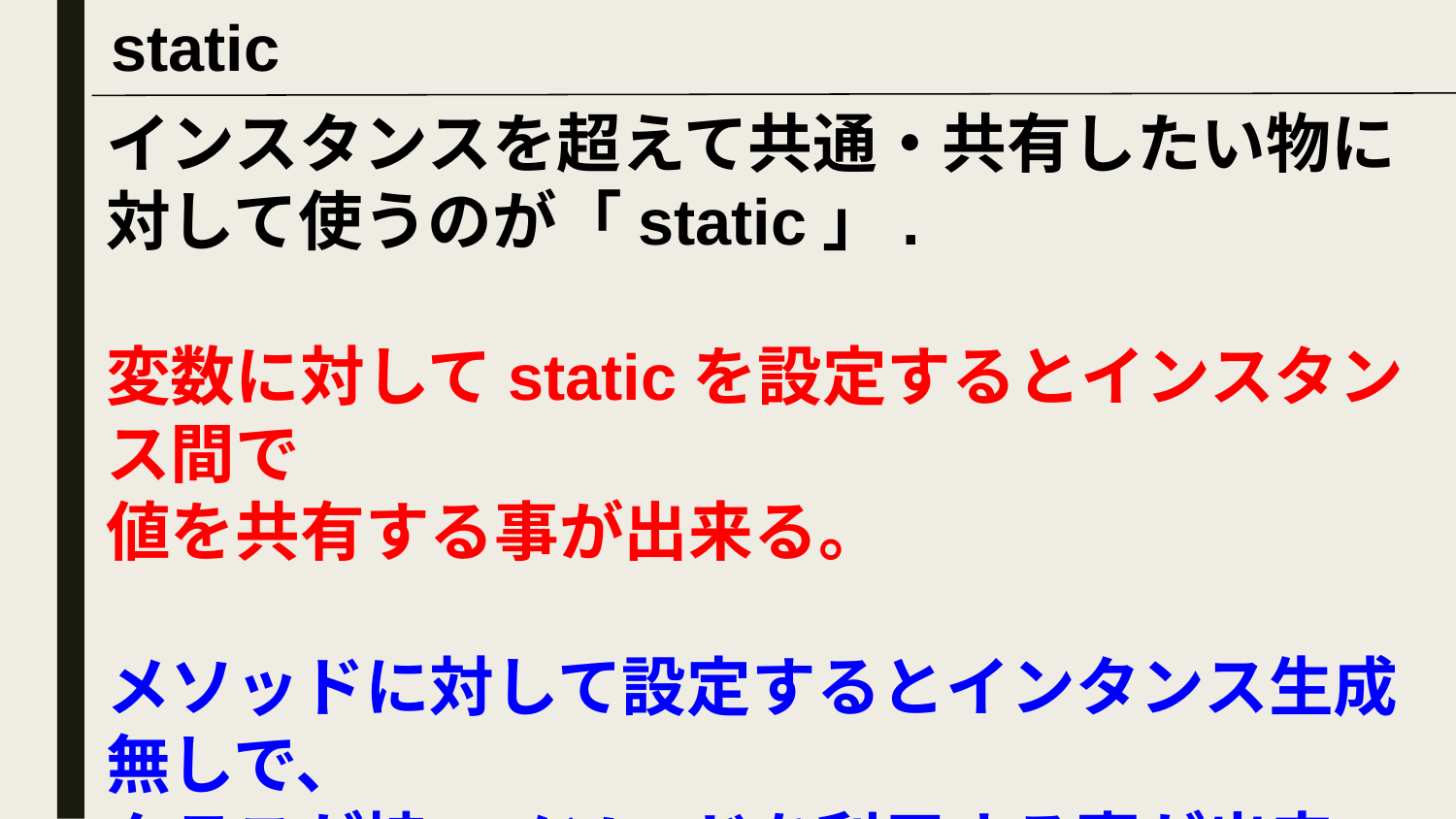

static
インスタンスを超えて共通・共有したい物に対して使うのが「static」.

変数に対してstaticを設定するとインスタンス間で
値を共有する事が出来る。

メソッドに対して設定するとインタンス生成無しで、
クラスが持つメソッドを利用する事が出来る。